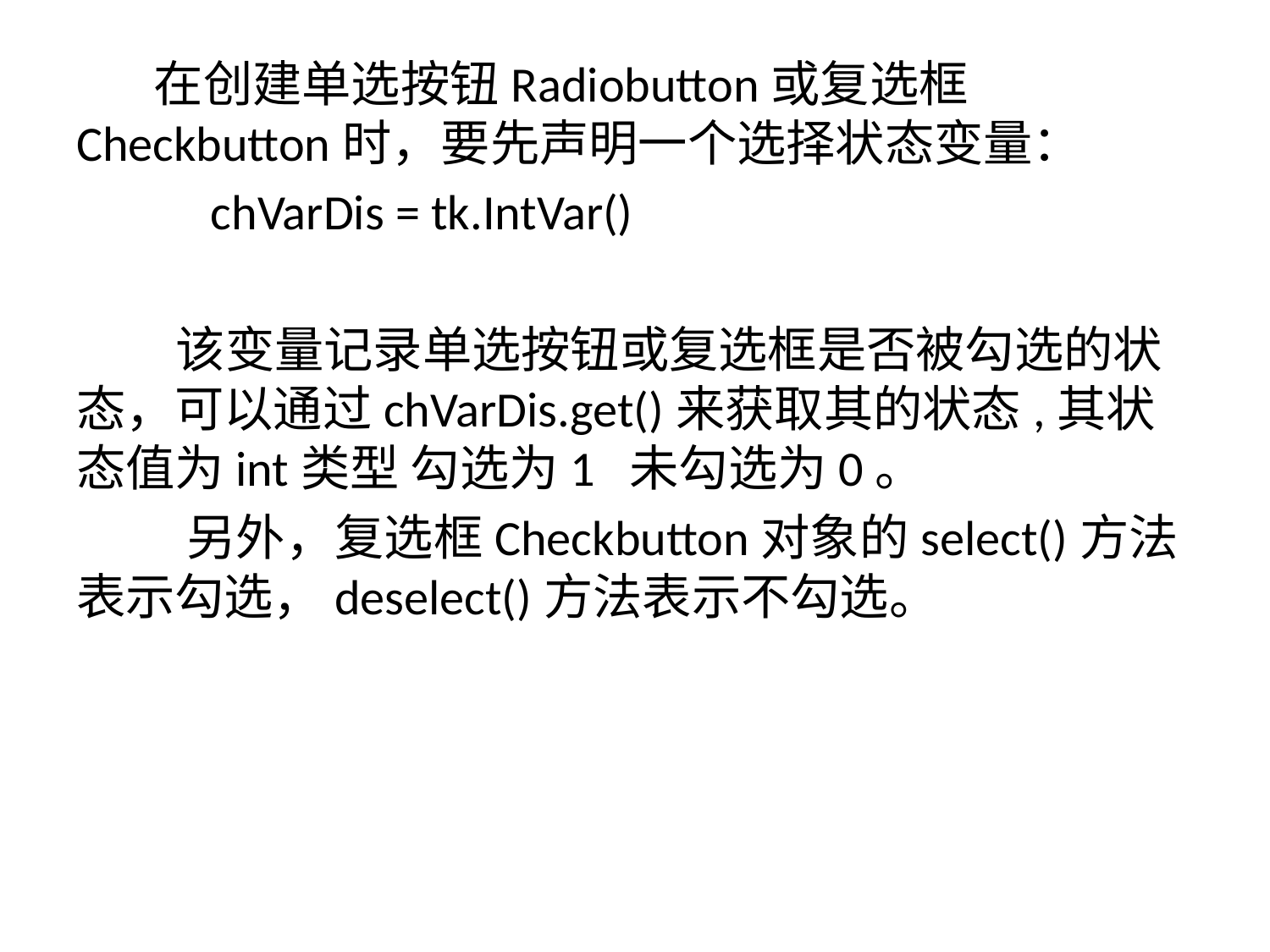

在创建单选按钮Radiobutton或复选框Checkbutton时，要先声明一个选择状态变量：
            chVarDis = tk.IntVar()

        该变量记录单选按钮或复选框是否被勾选的状态，可以通过chVarDis.get()来获取其的状态,其状态值为int类型 勾选为1  未勾选为0。
         另外，复选框Checkbutton对象的select()方法表示勾选，deselect()方法表示不勾选。